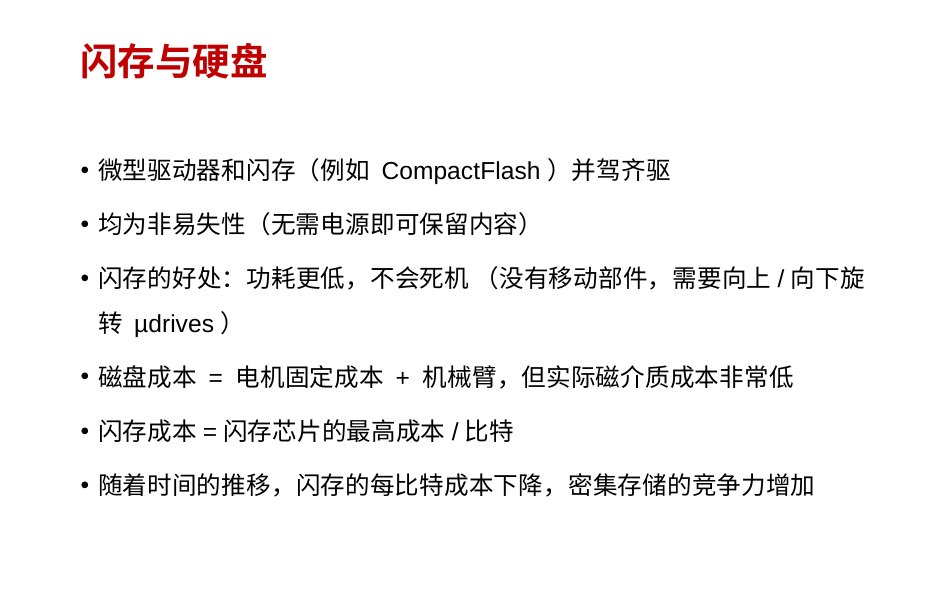

# 闪存与硬盘
微型驱动器和闪存（例如 CompactFlash）并驾齐驱
均为非易失性（无需电源即可保留内容）
闪存的好处：功耗更低，不会死机 （没有移动部件，需要向上/向下旋转 µdrives）
磁盘成本 = 电机固定成本 + 机械臂，但实际磁介质成本非常低
闪存成本=闪存芯片的最高成本/比特
随着时间的推移，闪存的每比特成本下降，密集存储的竞争力增加